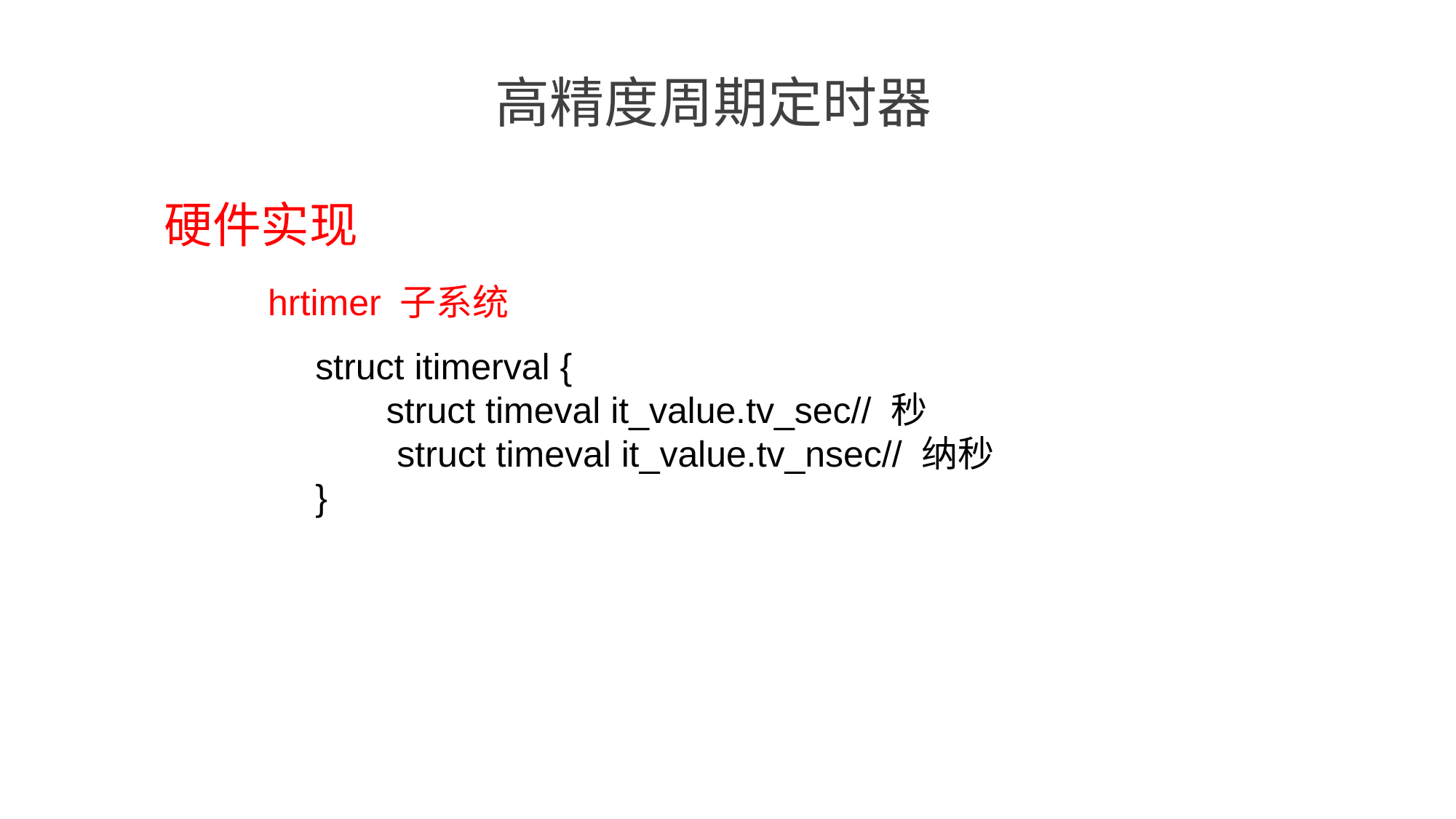

高精度周期定时器
硬件实现
hrtimer 子系统
struct itimerval {
       struct timeval it_value.tv_sec// 秒
        struct timeval it_value.tv_nsec// 纳秒
}